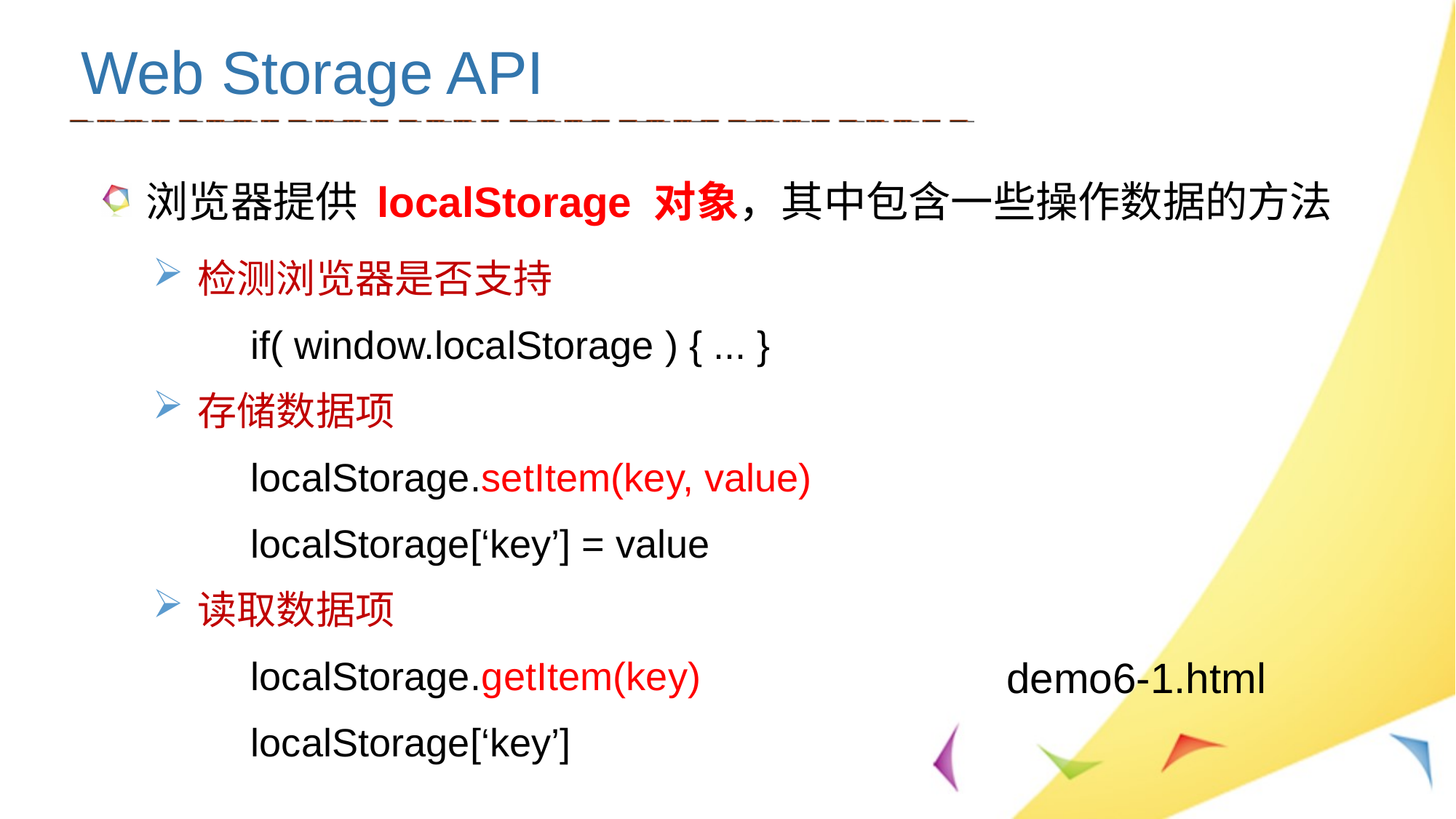

Web Storage API

浏览器提供 localStorage 对象，其中包含一些操作数据的方法
检测浏览器是否支持
         if( window.localStorage ) { ... }
存储数据项
         localStorage.setItem(key, value)
         localStorage[‘key’] = value
读取数据项
         localStorage.getItem(key)
         localStorage[‘key’]

demo6-1.html